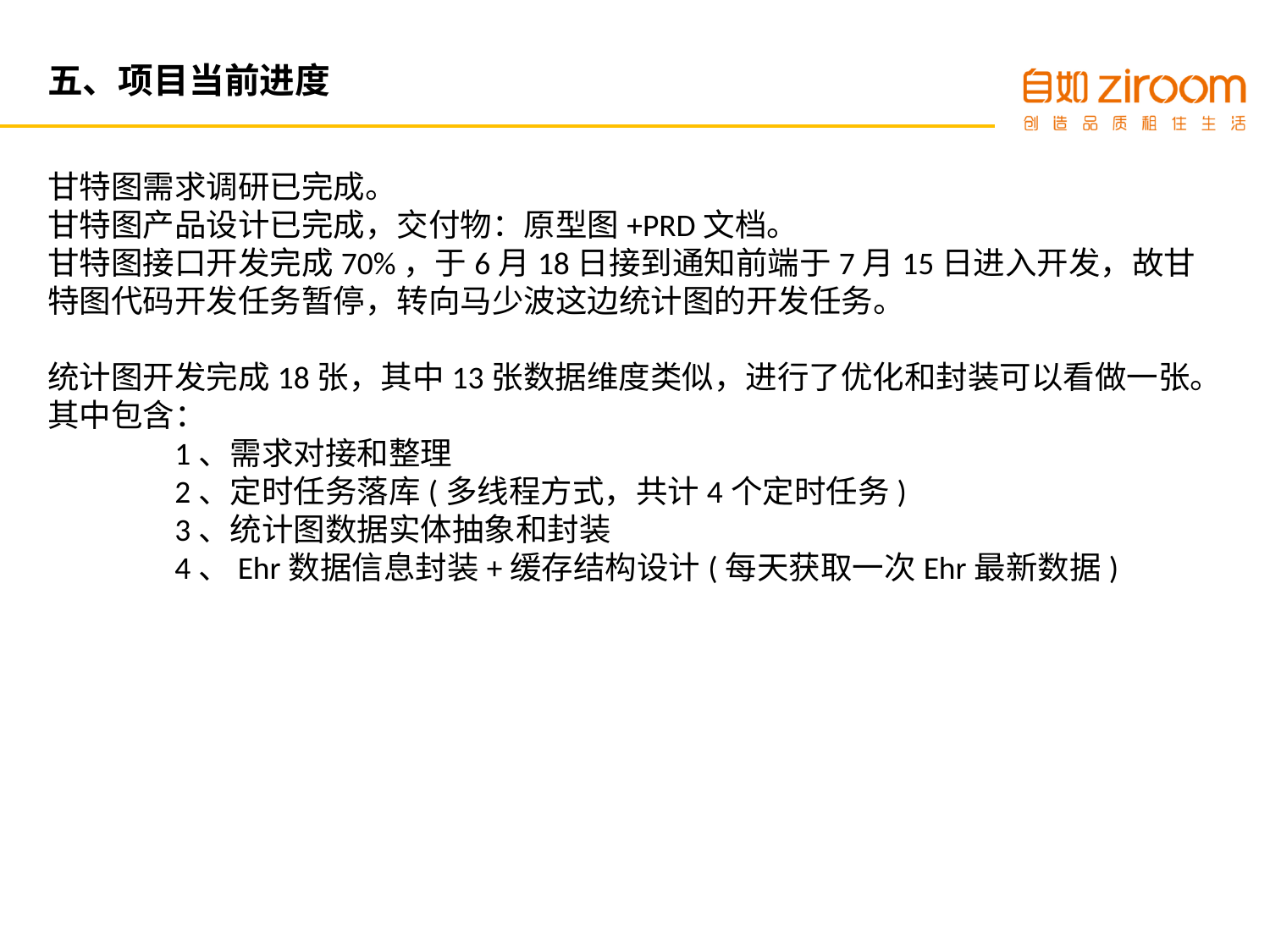

# 五、项目当前进度
甘特图需求调研已完成。
甘特图产品设计已完成，交付物：原型图+PRD文档。
甘特图接口开发完成70%，于6月18日接到通知前端于7月15日进入开发，故甘特图代码开发任务暂停，转向马少波这边统计图的开发任务。

统计图开发完成18张，其中13张数据维度类似，进行了优化和封装可以看做一张。
其中包含：
	1、需求对接和整理
	2、定时任务落库(多线程方式，共计4个定时任务)
	3、统计图数据实体抽象和封装
	4、Ehr数据信息封装+缓存结构设计(每天获取一次Ehr最新数据)